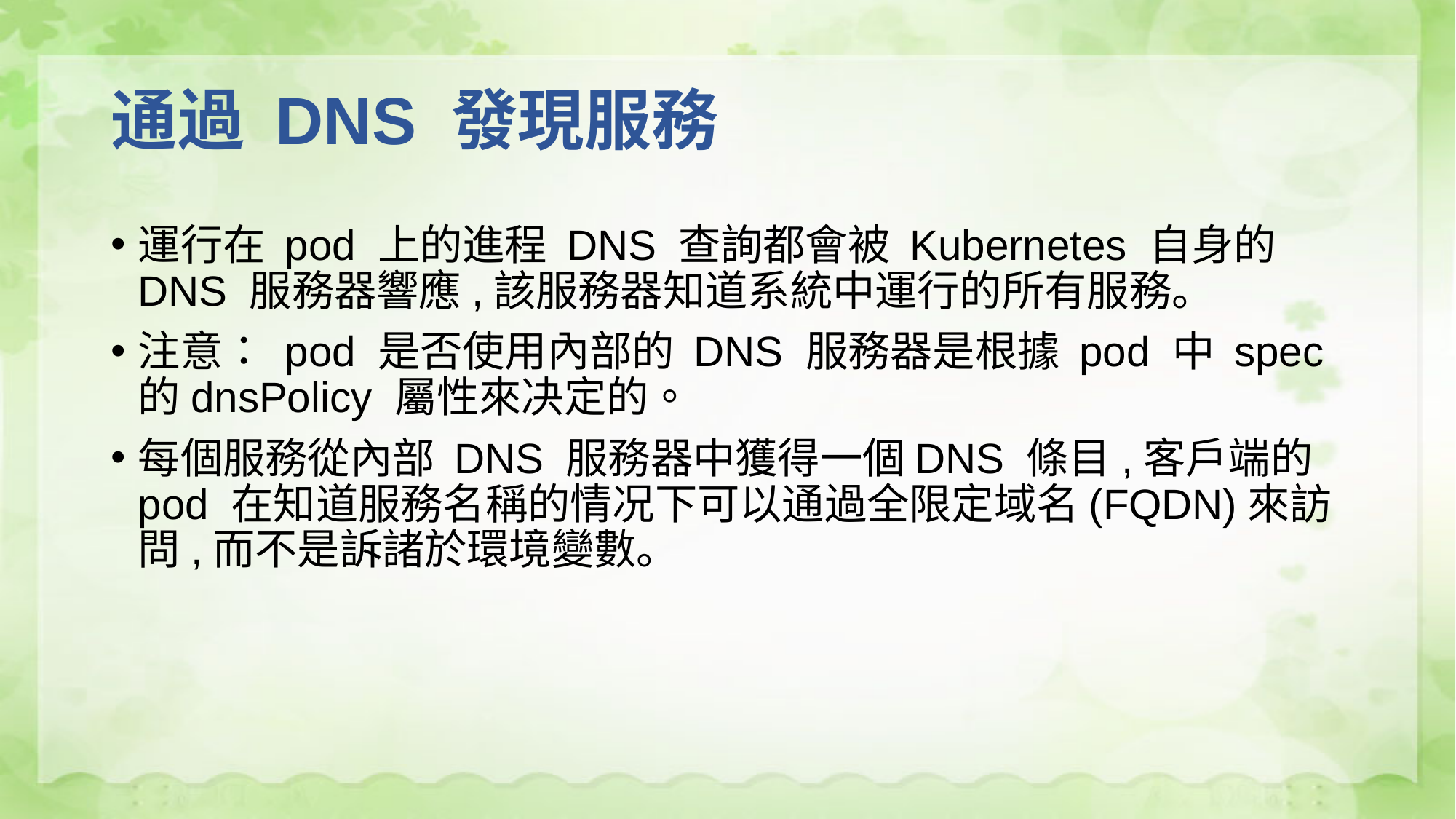

# 通過 DNS 發現服務
運行在 pod 上的進程 DNS 查詢都會被 Kubernetes 自身的 DNS 服務器響應,該服務器知道系統中運行的所有服務。
注意： pod 是否使用內部的 DNS 服務器是根據 pod 中 spec 的dnsPolicy 屬性來决定的。
每個服務從內部 DNS 服務器中獲得一個DNS 條目,客戶端的pod 在知道服務名稱的情况下可以通過全限定域名(FQDN)來訪問,而不是訴諸於環境變數。